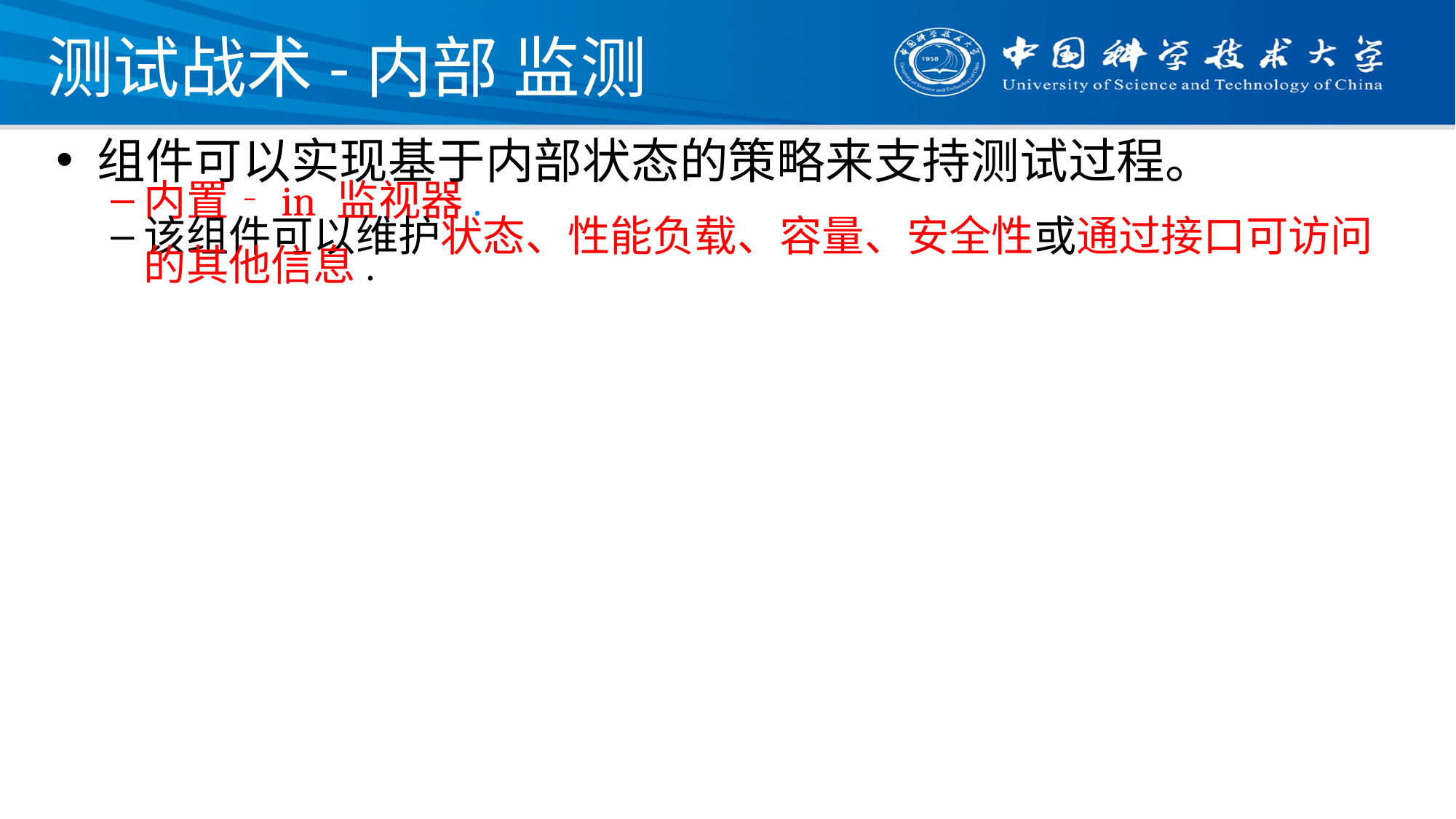

# 测试战术-内部 监测
组件可以实现基于内部状态的策略来支持测试过程。
内置‐in 监视器.
该组件可以维护状态、性能负载、容量、安全性或通过接口可访问的其他信息.